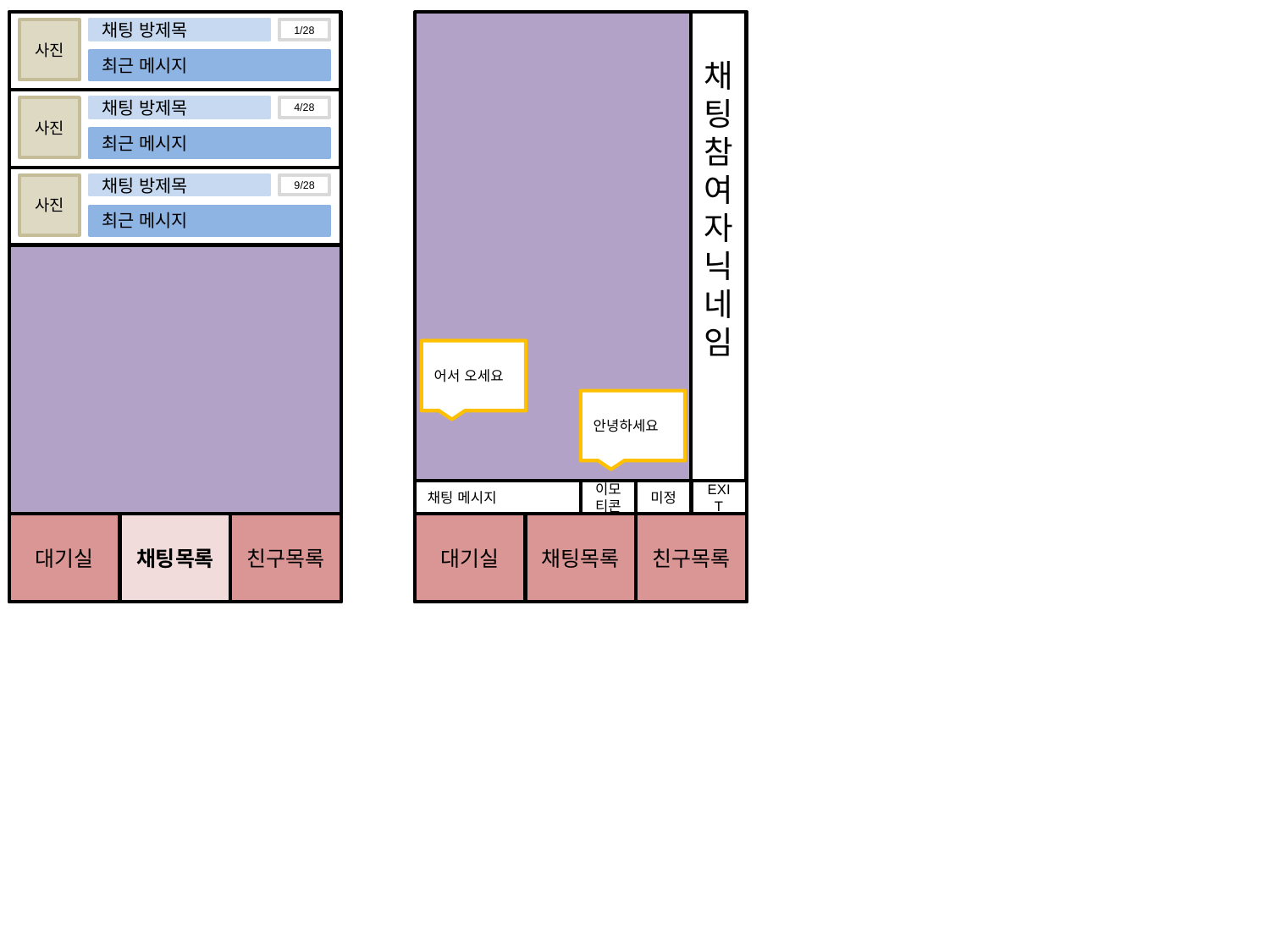

채팅참여자닉네임네임
사진
채팅 방제목
1/28
최근 메시지

사진
채팅 방제목
4/28
최근 메시지

사진
채팅 방제목
9/28
최근 메시지
어서 오세요
안녕하세요
이모티콘
채팅 메시지
미정
EXIT
채팅목록
채팅목록
대기실
친구목록
대기실
친구목록